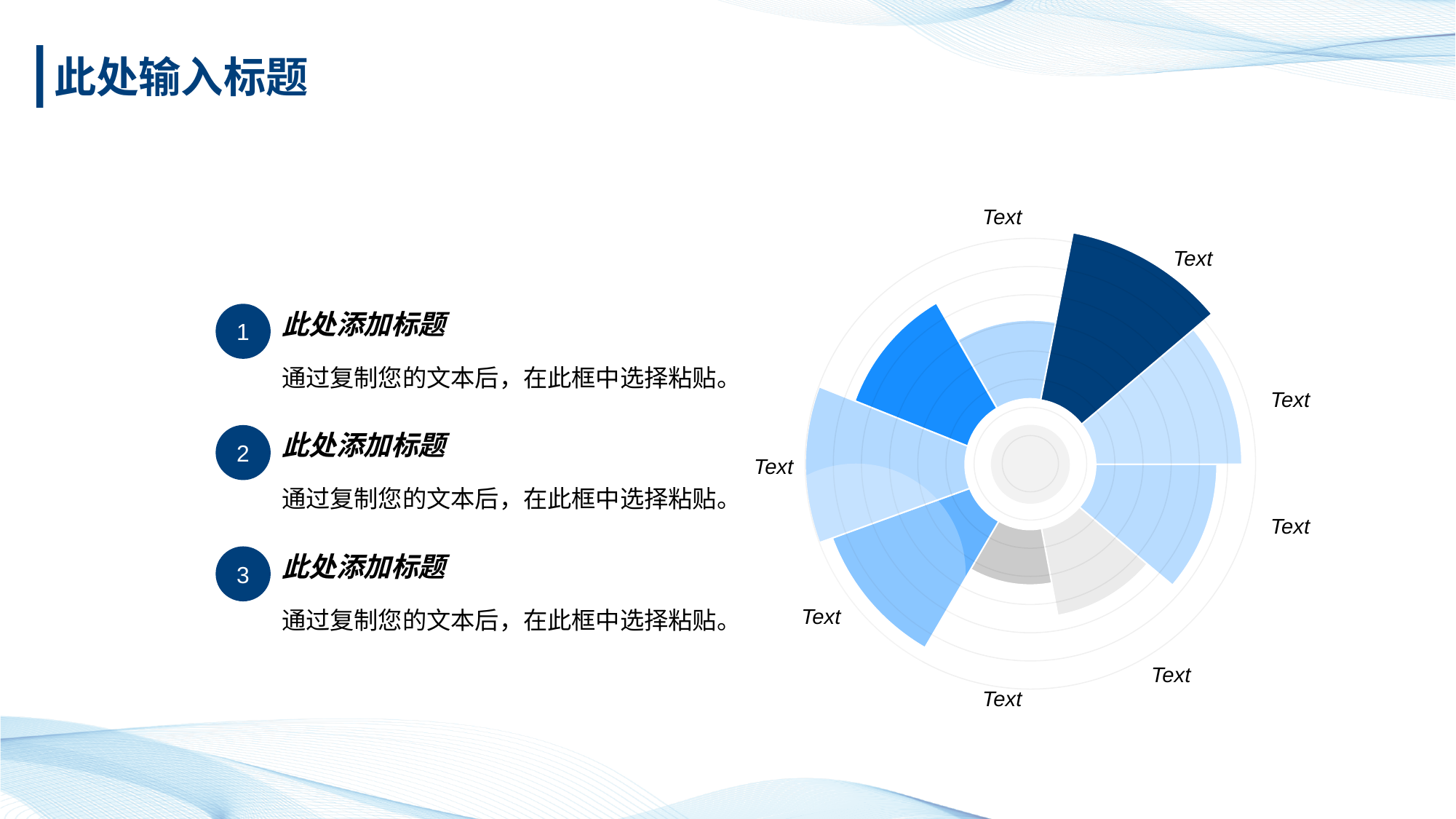

此处输入标题
Text

Text
Text
Text
Text
Text
Text
Text
此处添加标题
通过复制您的文本后，在此框中选择粘贴。
1
此处添加标题
通过复制您的文本后，在此框中选择粘贴。
2
此处添加标题
通过复制您的文本后，在此框中选择粘贴。
3